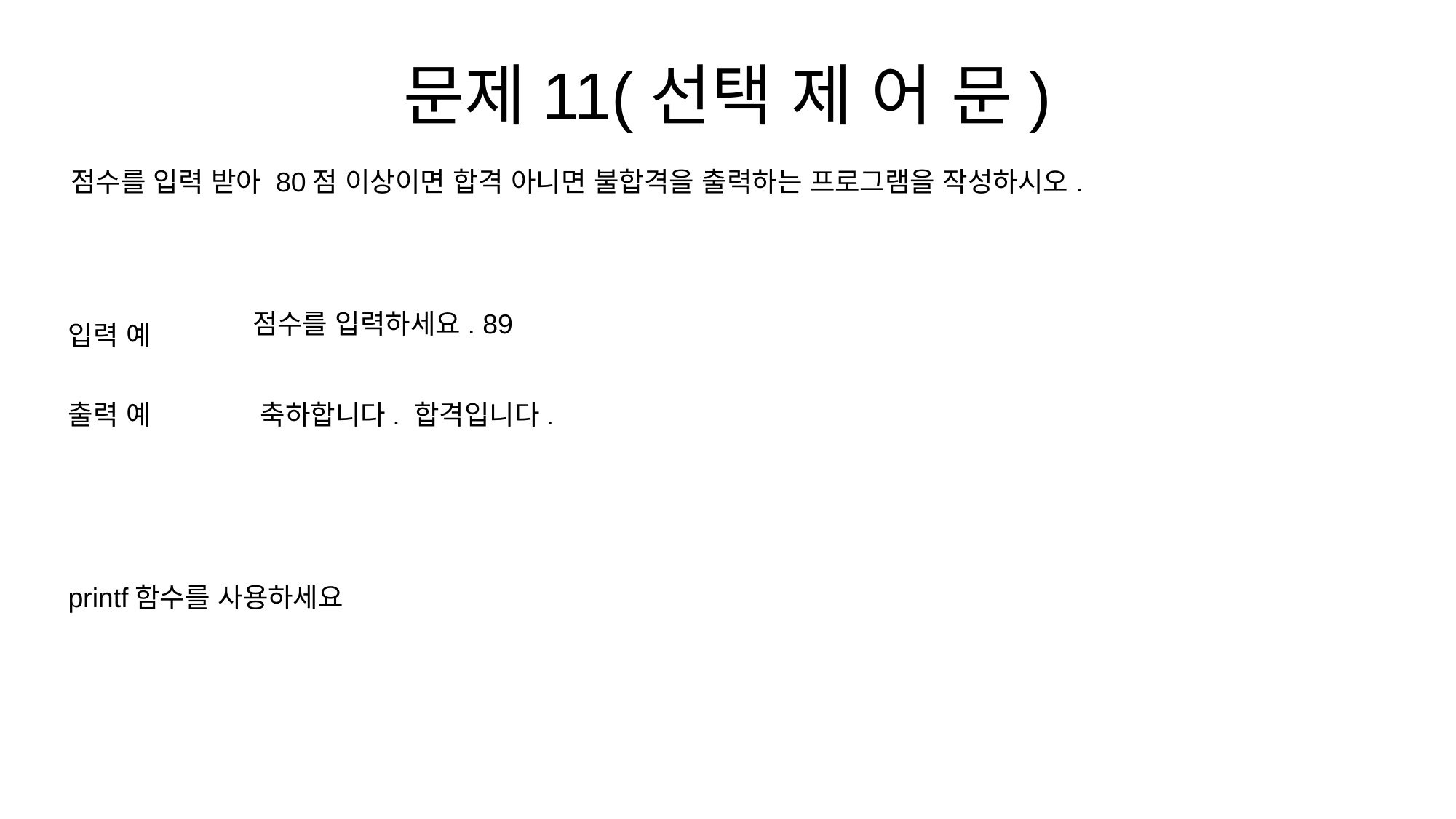

# 문제11(선택 제 어 문)
점수를 입력 받아 80점 이상이면 합격 아니면 불합격을 출력하는 프로그램을 작성하시오.
점수를 입력하세요. 89
입력 예
출력 예
축하합니다. 합격입니다.
printf함수를 사용하세요